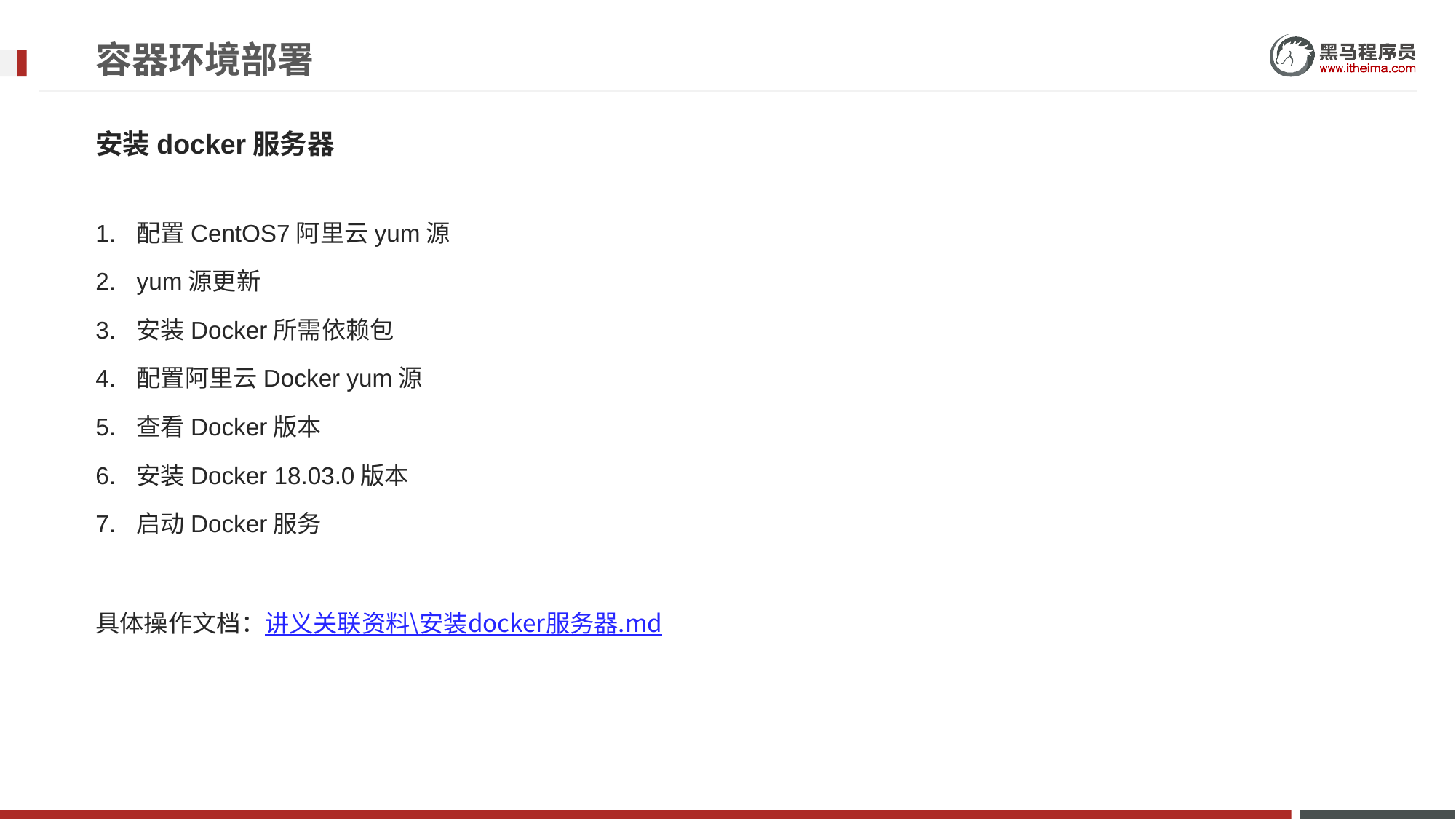

# 容器环境部署
安装docker服务器
配置CentOS7阿里云yum源
yum源更新
安装Docker所需依赖包
配置阿里云Docker yum源
查看Docker版本
安装Docker 18.03.0版本
启动Docker服务

具体操作文档：讲义关联资料\安装docker服务器.md